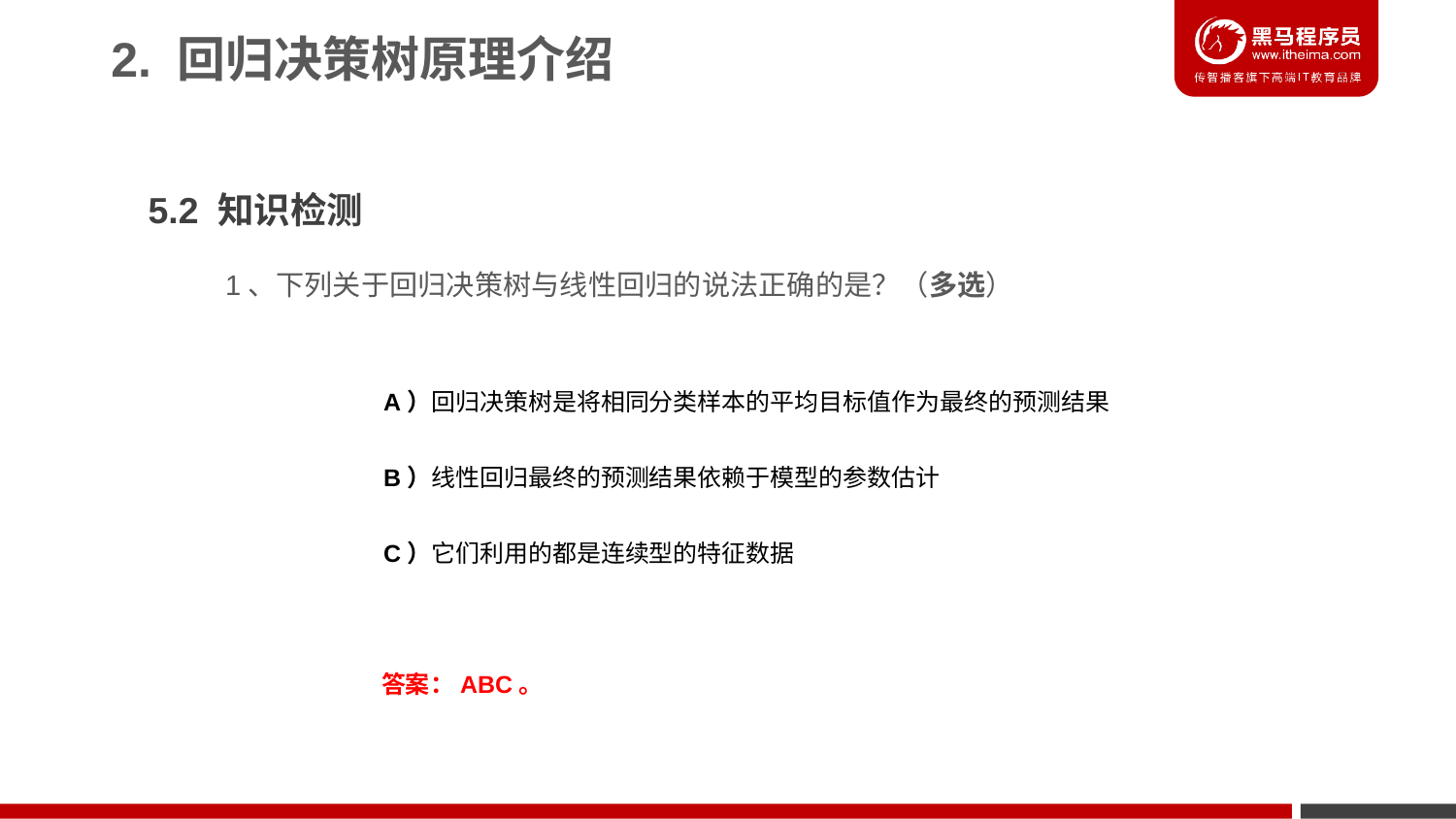

2. 回归决策树原理介绍
5.2 知识检测
1、下列关于回归决策树与线性回归的说法正确的是？（多选）
A）回归决策树是将相同分类样本的平均目标值作为最终的预测结果

B）线性回归最终的预测结果依赖于模型的参数估计

C）它们利用的都是连续型的特征数据
答案：ABC。